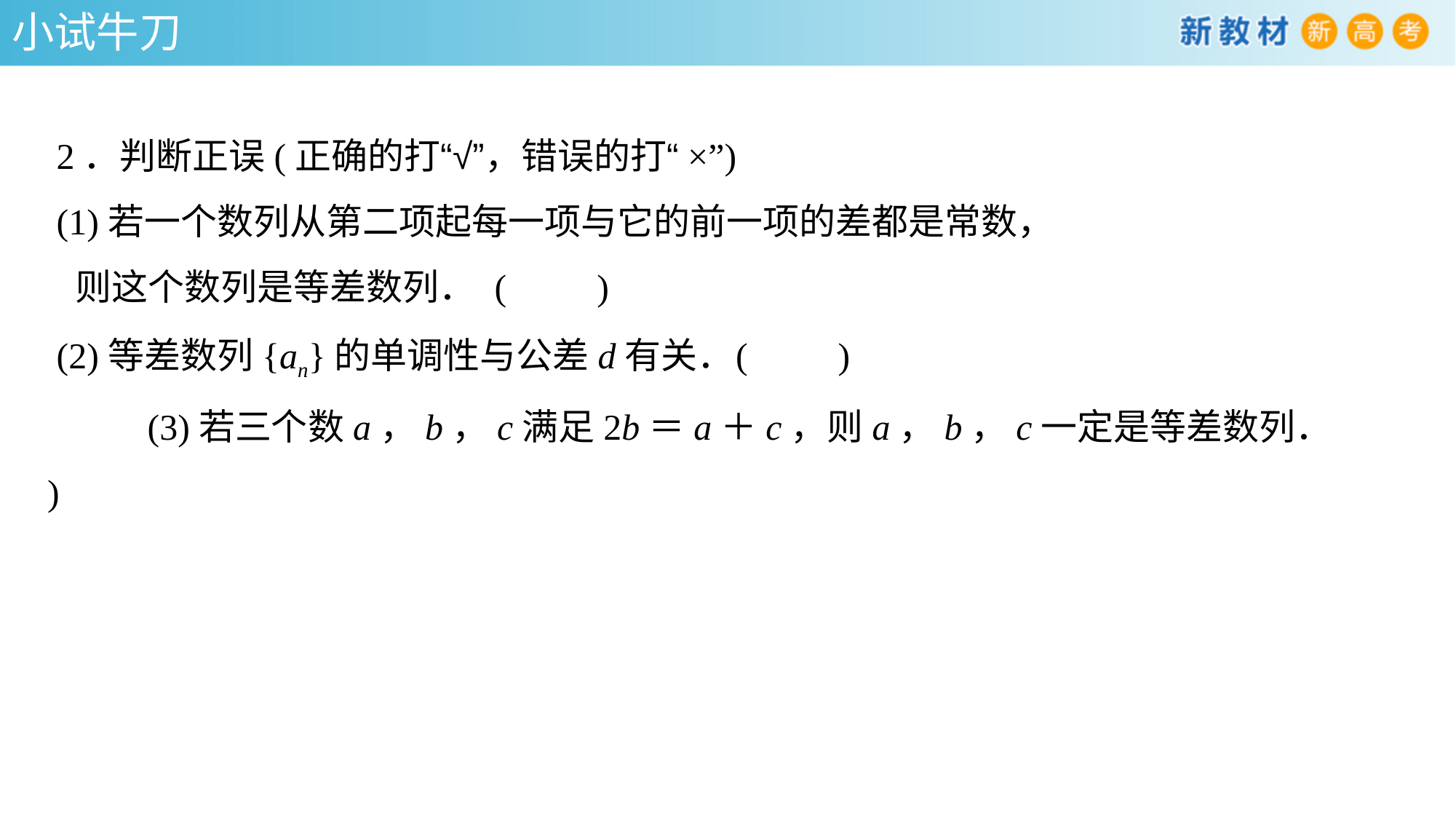

小试牛刀
2．判断正误(正确的打“√”，错误的打“×”)
(1)若一个数列从第二项起每一项与它的前一项的差都是常数，
 则这个数列是等差数列． (　　)
(2)等差数列{an}的单调性与公差d有关．	(　　)
          (3)若三个数a，b，c满足2b＝a＋c，则a，b，c一定是等差数列．(       )